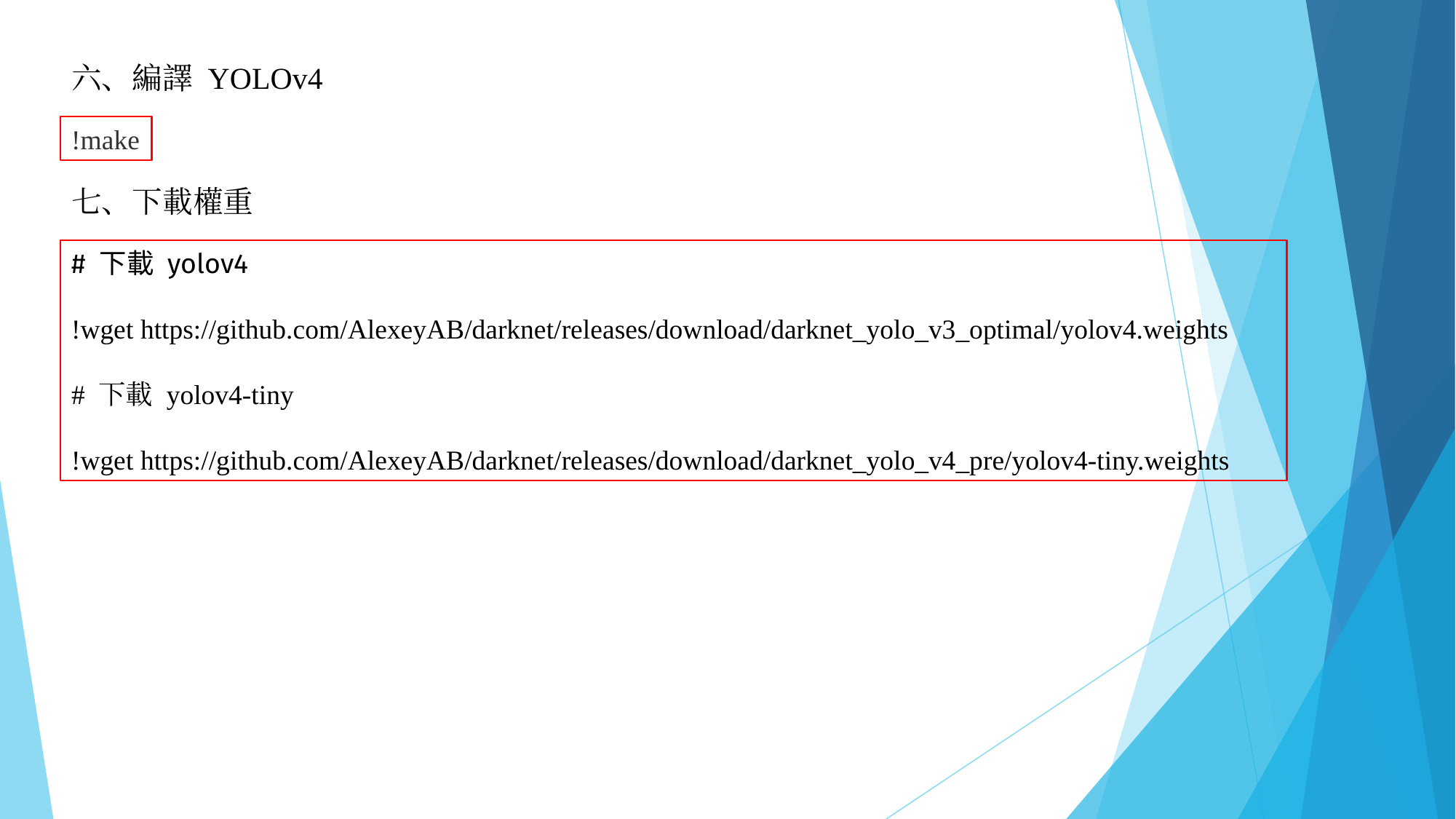

六、編譯 YOLOv4
!make
七、下載權重
# 下載 yolov4

!wget https://github.com/AlexeyAB/darknet/releases/download/darknet_yolo_v3_optimal/yolov4.weights

# 下載 yolov4-tiny

!wget https://github.com/AlexeyAB/darknet/releases/download/darknet_yolo_v4_pre/yolov4-tiny.weights